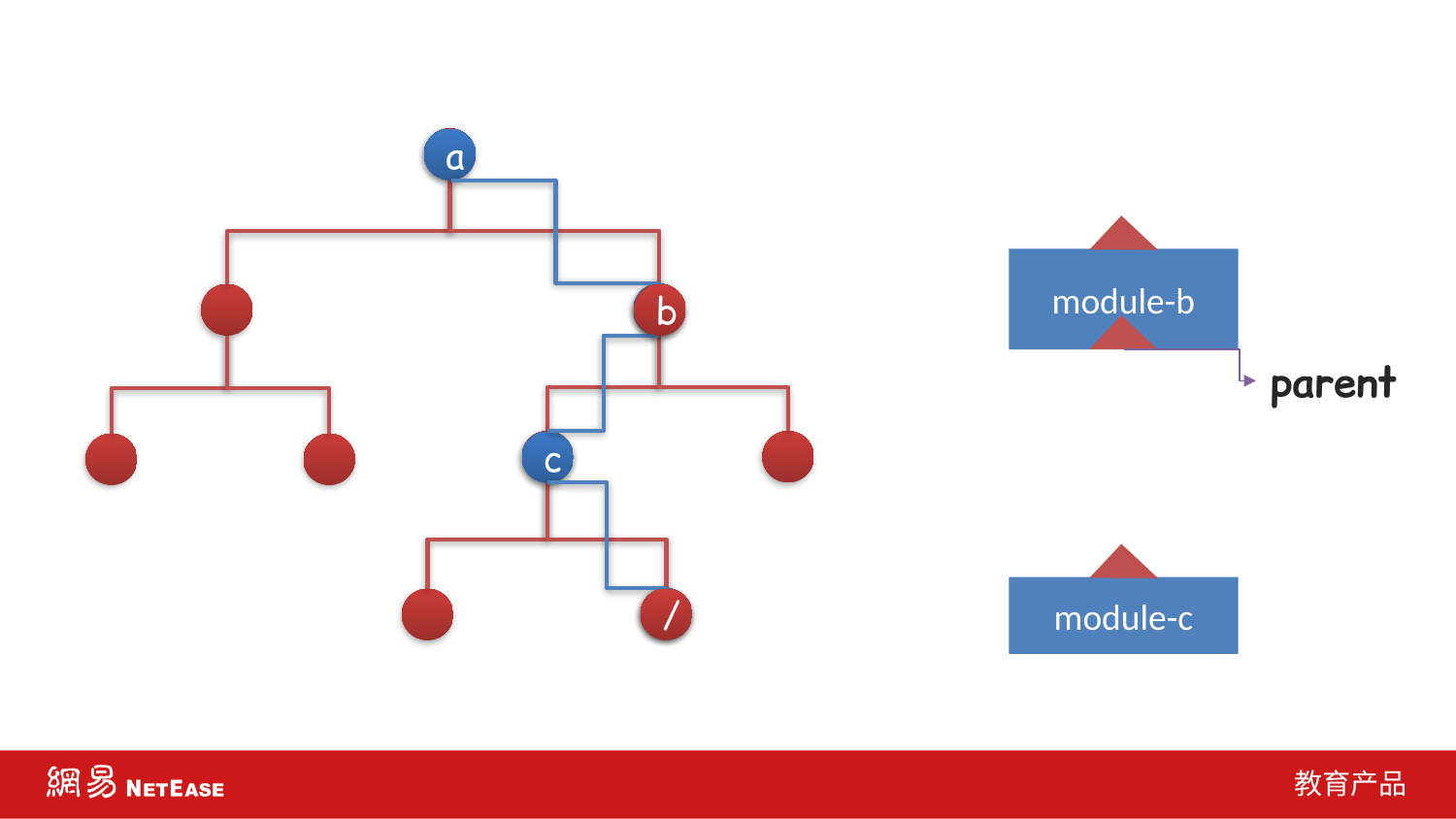

a

module-b
b
b

parent

c

module-c
/

/

教育产品